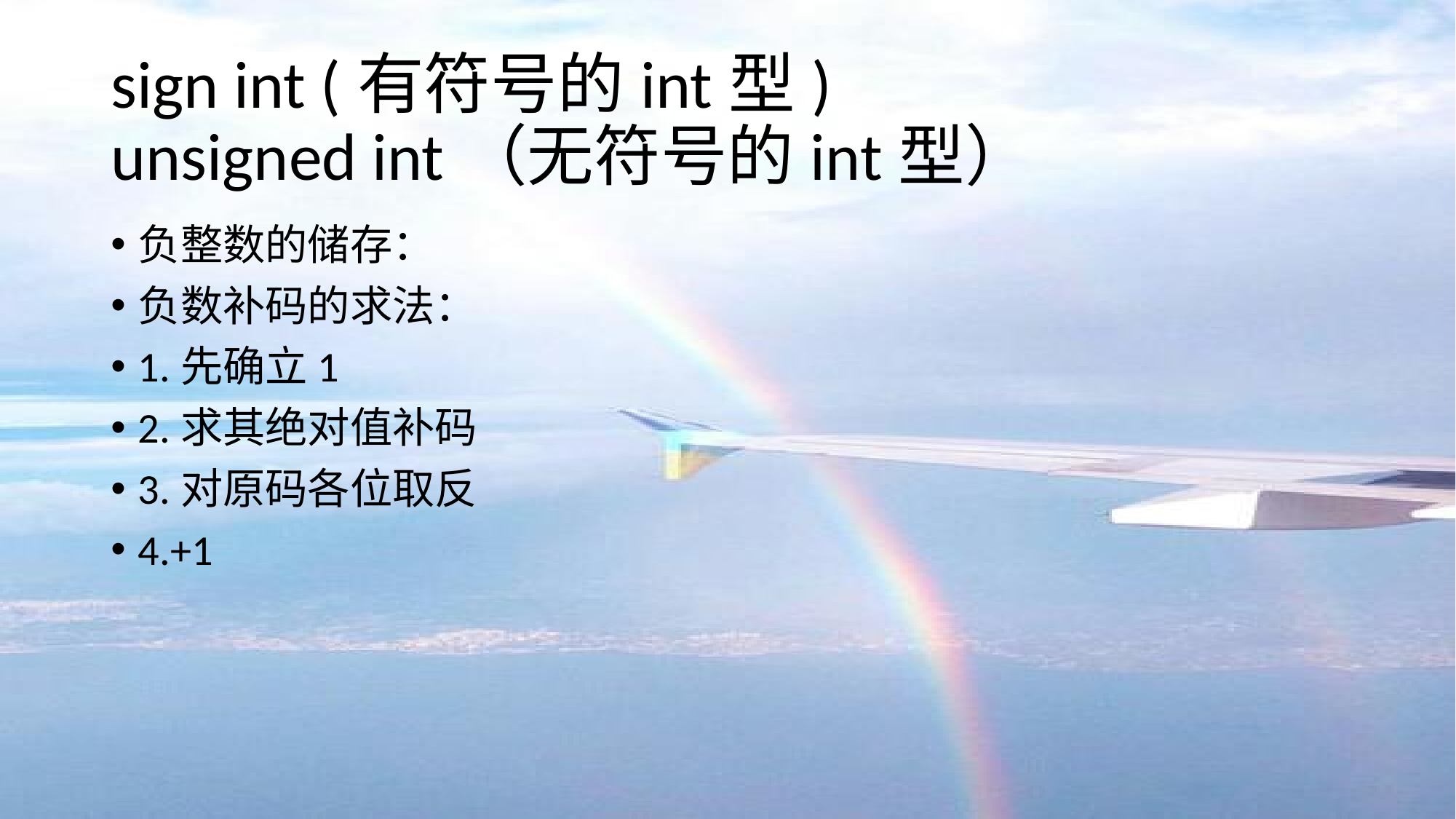

# sign int (有符号的int型) unsigned int（无符号的int型）
负整数的储存：
负数补码的求法：
1.先确立1
2.求其绝对值补码
3.对原码各位取反
4.+1